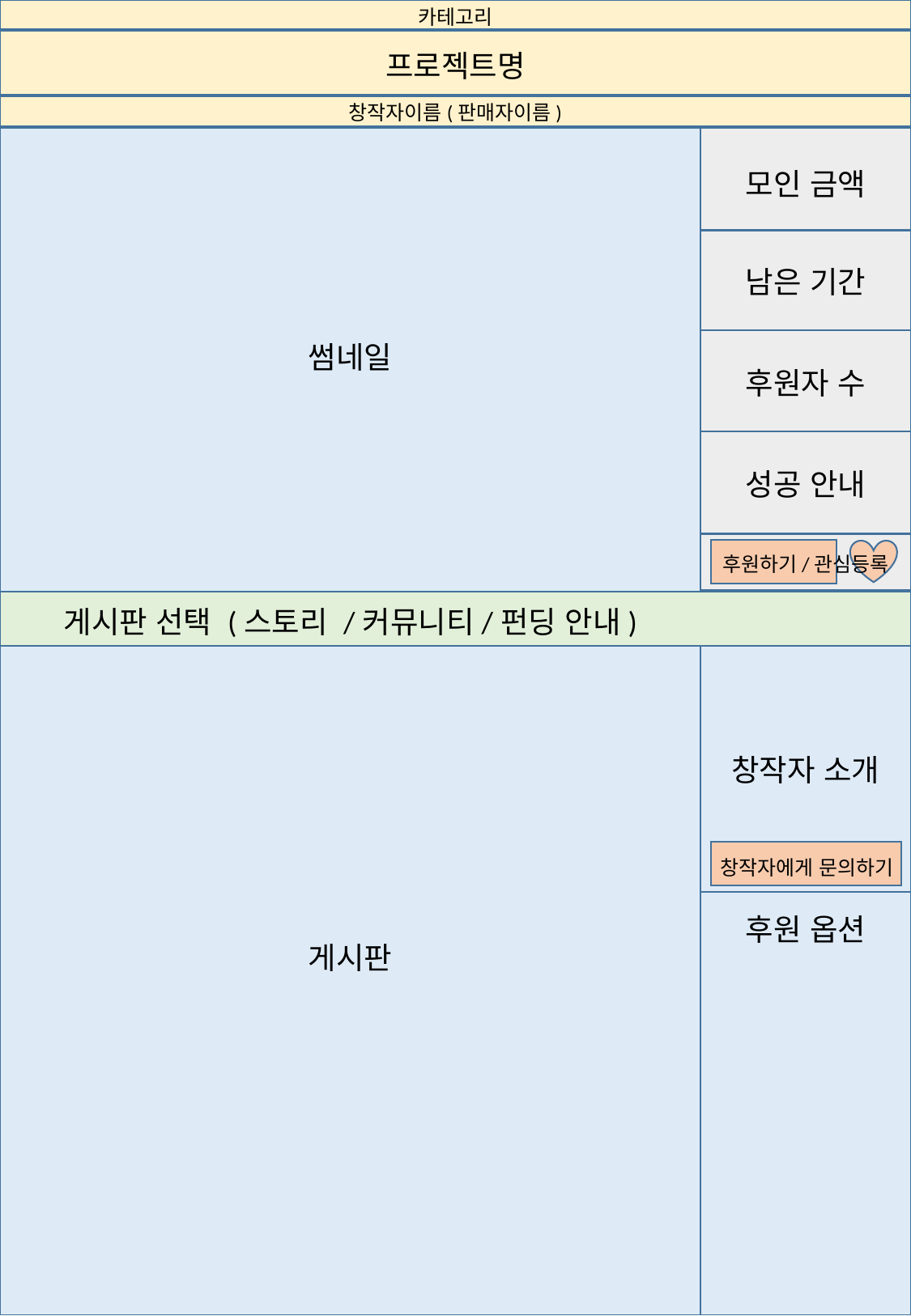

카테고리

프로젝트명
창작자이름(판매자이름)

모인 금액

남은 기간

썸네일
후원자 수

성공 안내

후원하기/관심등록

게시판 선택 (스토리 /커뮤니티/펀딩 안내)

창작자 소개

창작자에게 문의하기

후원 옵션
게시판